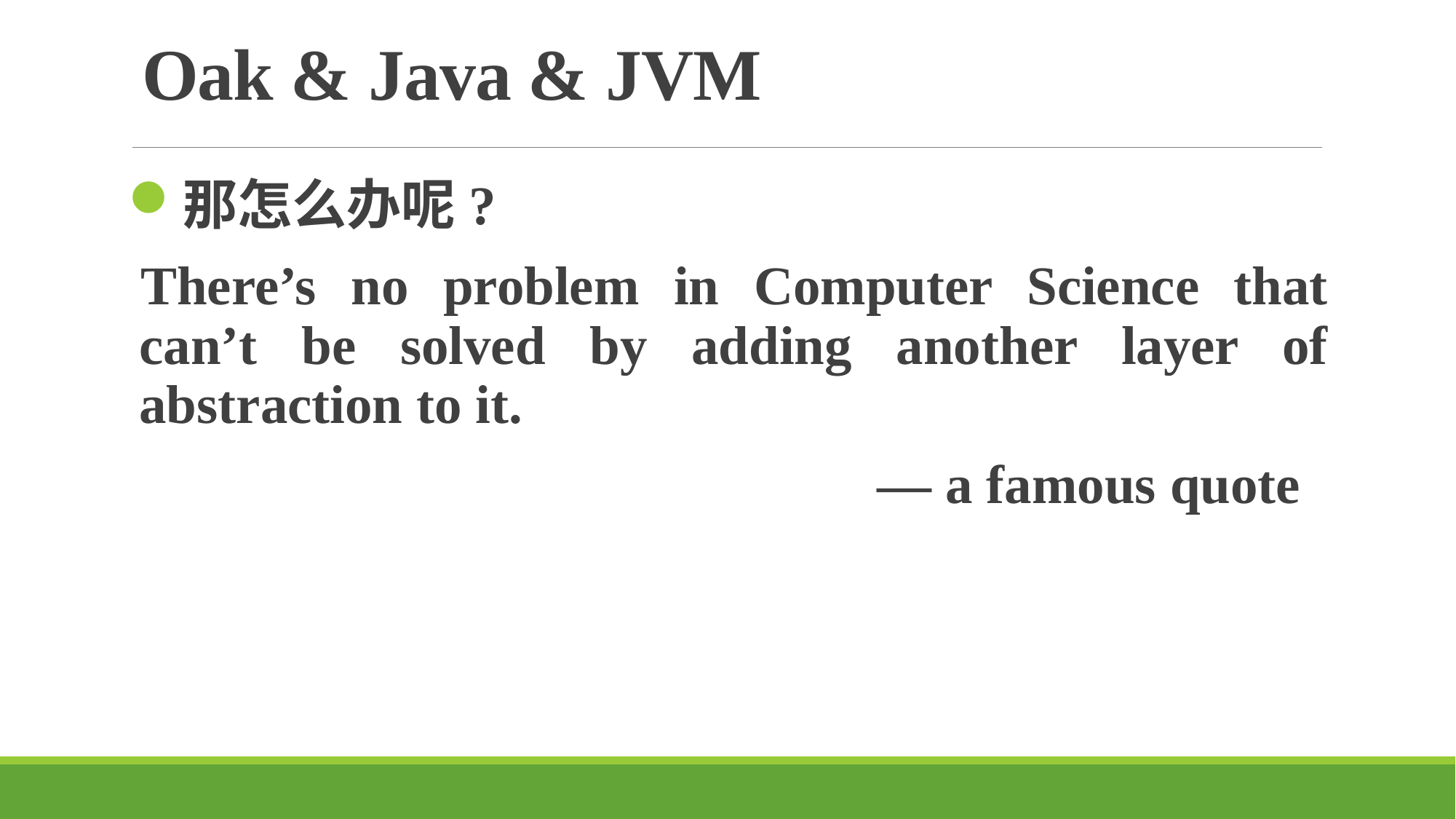

# Oak & Java & JVM
那怎么办呢?
There’s no problem in Computer Science that can’t be solved by adding another layer of abstraction to it.
                                                      — a famous quote